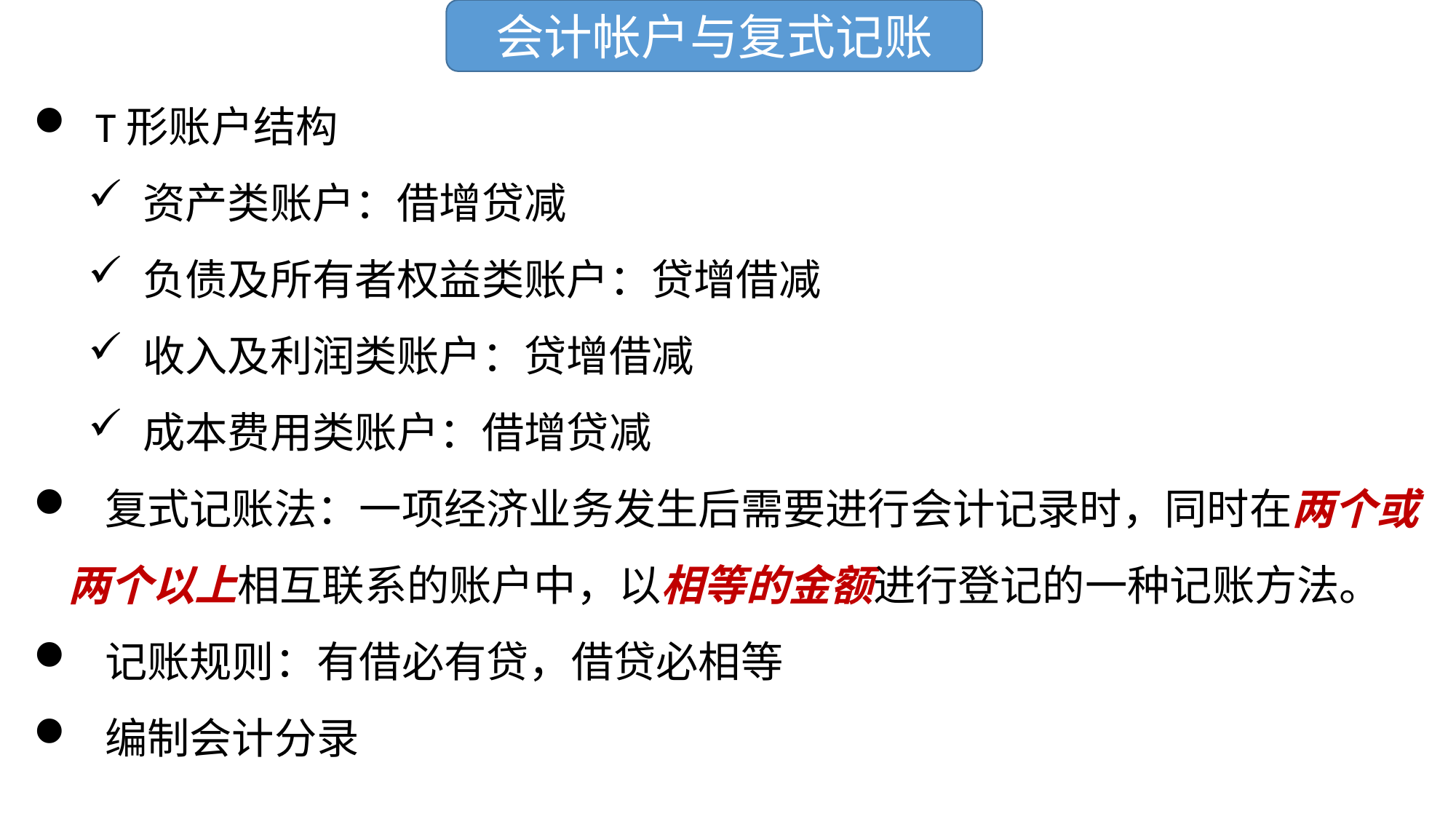

会计帐户与复式记账
  T形账户结构
资产类账户：借增贷减
负债及所有者权益类账户：贷增借减
收入及利润类账户：贷增借减
成本费用类账户：借增贷减
  复式记账法：一项经济业务发生后需要进行会计记录时，同时在两个或两个以上相互联系的账户中，以相等的金额进行登记的一种记账方法。
  记账规则：有借必有贷，借贷必相等
  编制会计分录